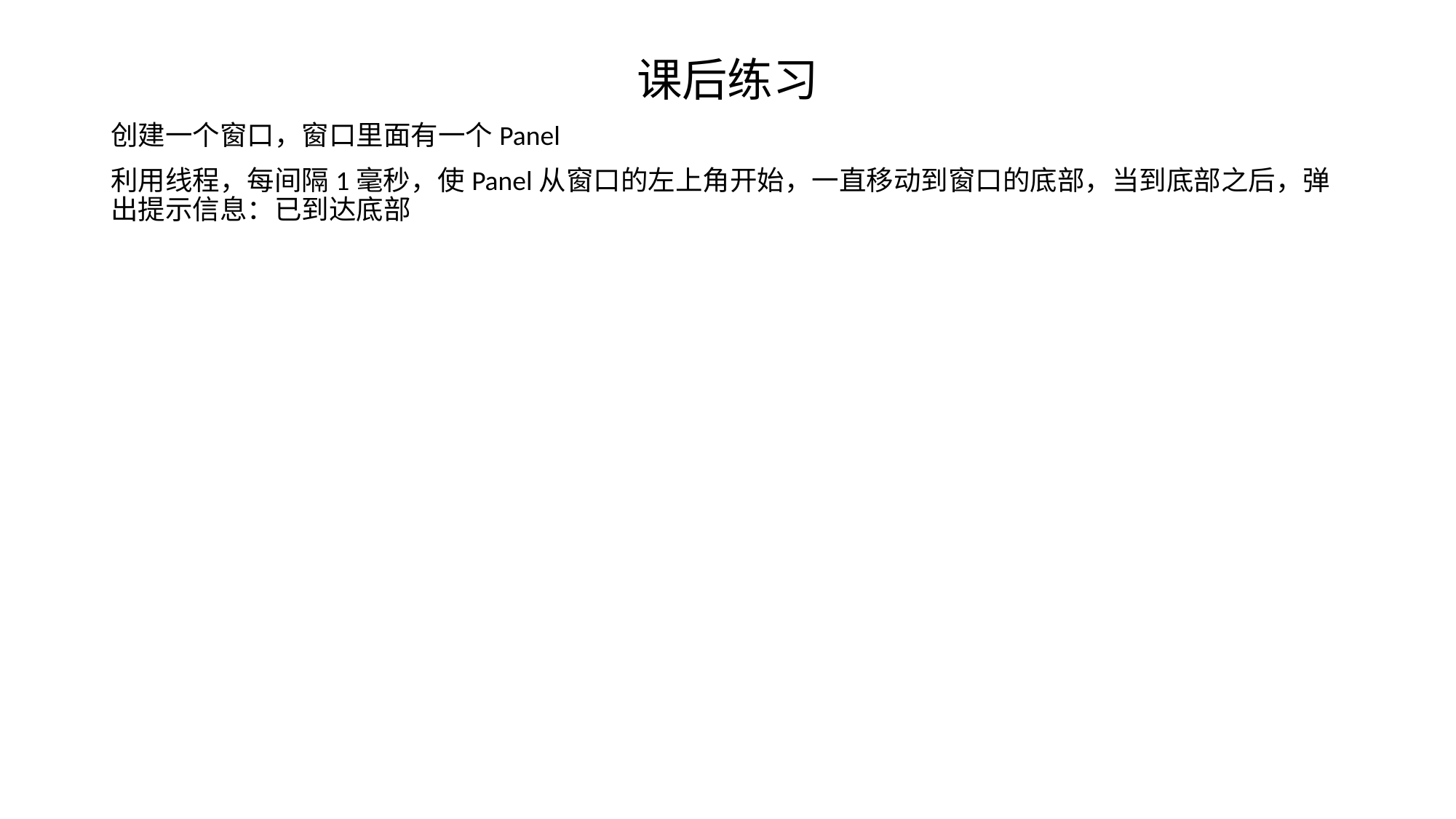

课后练习
创建一个窗口，窗口里面有一个Panel
利用线程，每间隔1毫秒，使Panel从窗口的左上角开始，一直移动到窗口的底部，当到底部之后，弹出提示信息：已到达底部